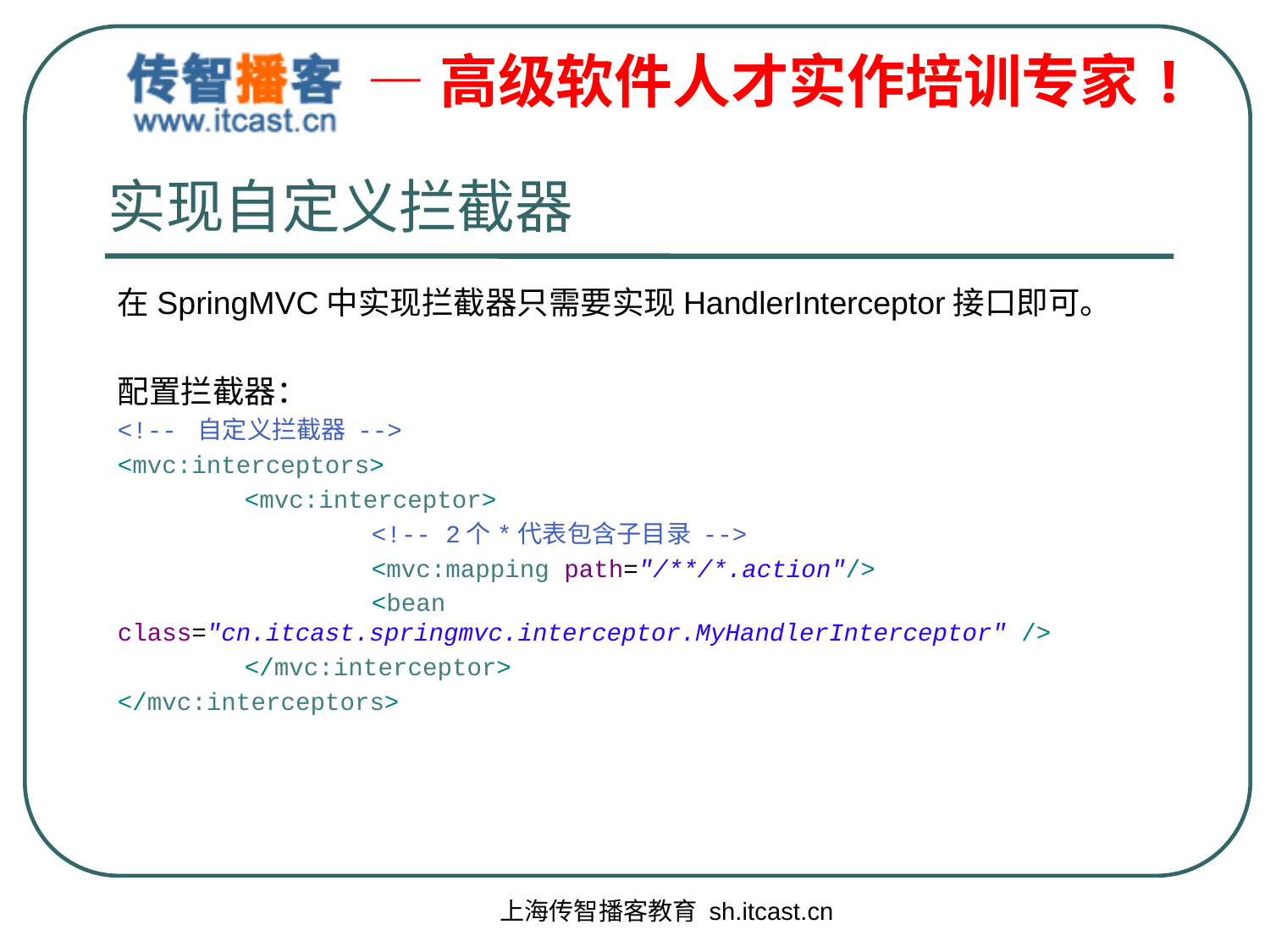

# 实现自定义拦截器
在SpringMVC中实现拦截器只需要实现HandlerInterceptor接口即可。

配置拦截器：
<!-- 自定义拦截器 -->
<mvc:interceptors>
	<mvc:interceptor>
		<!-- 2个*代表包含子目录 -->
		<mvc:mapping path="/**/*.action"/>
		<bean class="cn.itcast.springmvc.interceptor.MyHandlerInterceptor" />
	</mvc:interceptor>
</mvc:interceptors>
上海传智播客教育 sh.itcast.cn